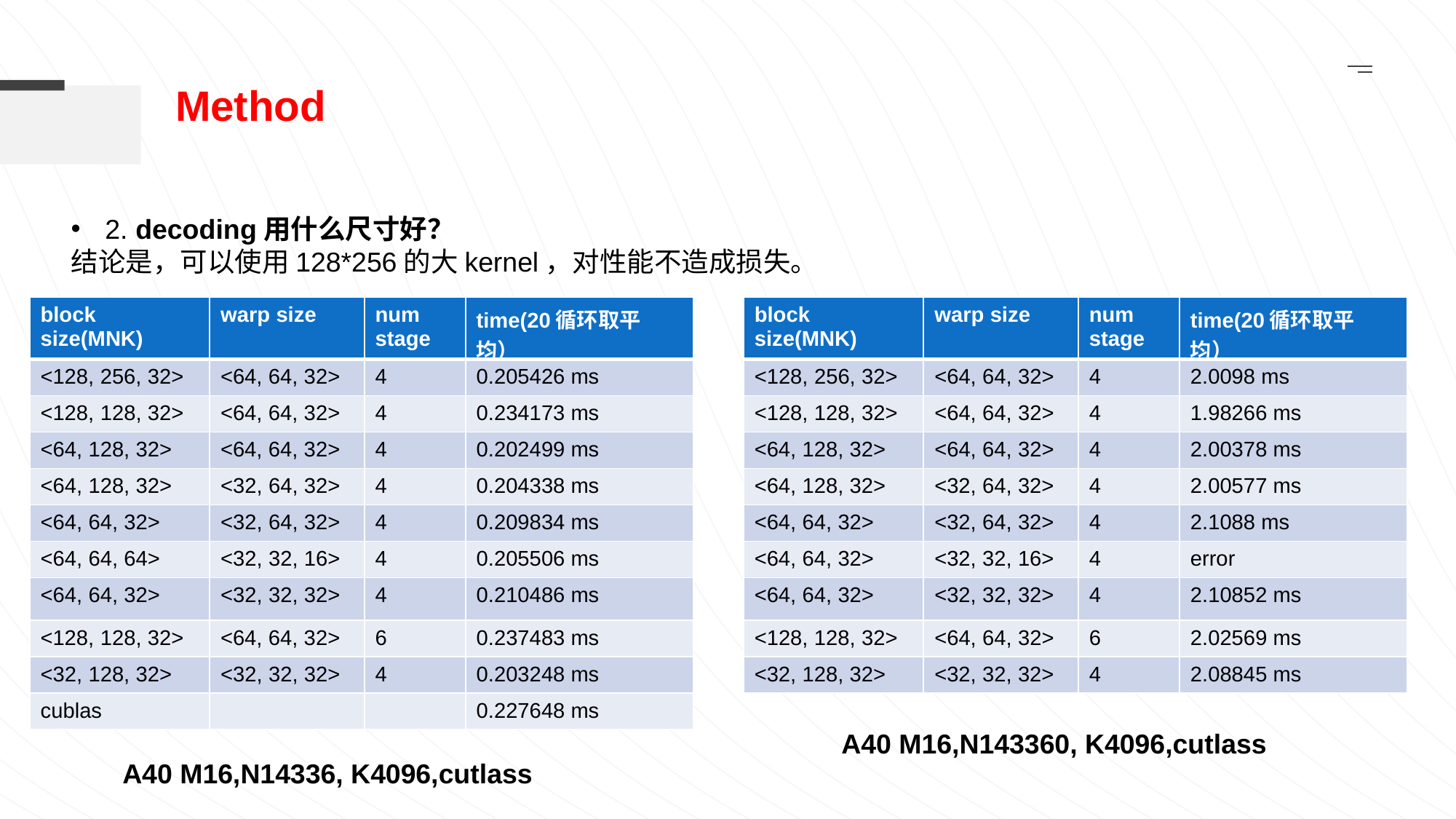

Method
2. decoding用什么尺寸好？
结论是，可以使用128*256的大kernel，对性能不造成损失。
| block size(MNK) | warp size | num stage | time(20循环取平均） |
| --- | --- | --- | --- |
| <128, 256, 32> | <64, 64, 32> | 4 | 0.205426 ms |
| <128, 128, 32> | <64, 64, 32> | 4 | 0.234173 ms |
| <64, 128, 32> | <64, 64, 32> | 4 | 0.202499 ms |
| <64, 128, 32> | <32, 64, 32> | 4 | 0.204338 ms |
| <64, 64, 32> | <32, 64, 32> | 4 | 0.209834 ms |
| <64, 64, 64> | <32, 32, 16> | 4 | 0.205506 ms |
| <64, 64, 32> | <32, 32, 32> | 4 | 0.210486 ms |
| <128, 128, 32> | <64, 64, 32> | 6 | 0.237483 ms |
| <32, 128, 32> | <32, 32, 32> | 4 | 0.203248 ms |
| cublas |  |  | 0.227648 ms |
| block size(MNK) | warp size | num stage | time(20循环取平均） |
| --- | --- | --- | --- |
| <128, 256, 32> | <64, 64, 32> | 4 | 2.0098 ms |
| <128, 128, 32> | <64, 64, 32> | 4 | 1.98266 ms |
| <64, 128, 32> | <64, 64, 32> | 4 | 2.00378 ms |
| <64, 128, 32> | <32, 64, 32> | 4 | 2.00577 ms |
| <64, 64, 32> | <32, 64, 32> | 4 | 2.1088 ms |
| <64, 64, 32> | <32, 32, 16> | 4 | error |
| <64, 64, 32> | <32, 32, 32> | 4 | 2.10852 ms |
| <128, 128, 32> | <64, 64, 32> | 6 | 2.02569 ms |
| <32, 128, 32> | <32, 32, 32> | 4 | 2.08845 ms |
A40 M16,N143360, K4096,cutlass
A40 M16,N14336, K4096,cutlass